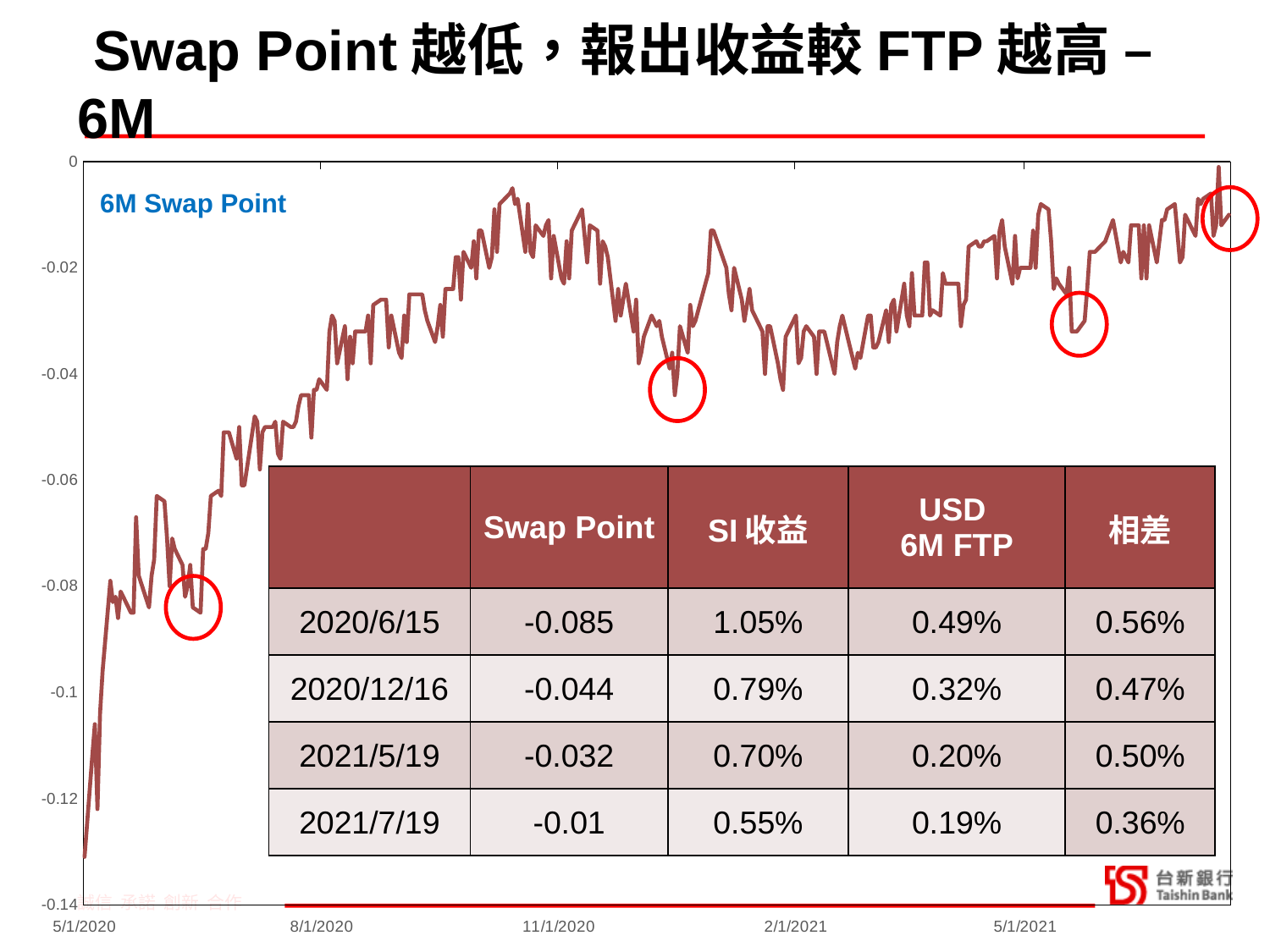

# Swap Point越低，報出收益較FTP越高 – 6M

### Chart

| Category | 6M Swap Point(R)  |
|---|---|
| 43952 | -0.131 |
| 43955 | -0.112 |
| 43956 | -0.106 |
| 43957 | -0.122 |
| 43958 | -0.104 |
| 43959 | -0.096 |
| 43962 | -0.079 |
| 43963 | -0.083 |
| 43964 | -0.082 |
| 43965 | -0.086 |
| 43966 | -0.081 |
| 43969 | -0.084 |
| 43970 | -0.085 |
| 43971 | -0.085 |
| 43972 | -0.067 |
| 43973 | -0.078 |
| 43977 | -0.084 |
| 43978 | -0.078 |
| 43979 | -0.075 |
| 43980 | -0.063 |
| 43983 | -0.064 |
| 43984 | -0.071 |
| 43985 | -0.08 |
| 43986 | -0.071 |
| 43987 | -0.073 |
| 43990 | -0.076 |
| 43991 | -0.082 |
| 43992 | -0.08 |
| 43993 | -0.076 |
| 43994 | -0.084 |
| 43997 | -0.085 |
| 43998 | -0.073 |
| 43999 | -0.073 |
| 44000 | -0.07 |
| 44001 | -0.063 |
| 44004 | -0.062 |
| 44005 | -0.063 |
| 44006 | -0.051 |
| 44007 | -0.051 |
| 44008 | -0.051 |
| 44011 | -0.056 |
| 44012 | -0.05 |
| 44013 | -0.061 |
| 44014 | -0.061 |
| 44018 | -0.048 |
| 44019 | -0.049 |
| 44020 | -0.058 |
| 44021 | -0.051 |
| 44022 | -0.05 |
| 44025 | -0.05 |
| 44026 | -0.049 |
| 44027 | -0.055 |
| 44028 | -0.056 |
| 44029 | -0.049 |
| 44032 | -0.05 |
| 44033 | -0.05 |
| 44034 | -0.049 |
| 44035 | -0.046 |
| 44036 | -0.044 |
| 44039 | -0.044 |
| 44040 | -0.052 |
| 44041 | -0.043 |
| 44042 | -0.043 |
| 44043 | -0.041 |
| 44046 | -0.043 |
| 44047 | -0.032 |
| 44048 | -0.029 |
| 44049 | -0.03 |
| 44050 | -0.038 |
| 44053 | -0.031 |
| 44054 | -0.041 |
| 44055 | -0.033 |
| 44056 | -0.038 |
| 44057 | -0.032 |
| 44060 | -0.032 |
| 44061 | -0.032 |
| 44062 | -0.029 |
| 44063 | -0.038 |
| 44064 | -0.027 |
| 44067 | -0.026 |
| 44068 | -0.026 |
| 44069 | -0.026 |
| 44070 | -0.035 |
| 44071 | -0.029 |
| 44074 | -0.036 |
| 44075 | -0.037 |
| 44076 | -0.029 |
| 44077 | -0.034 |
| 44078 | -0.025 |
| 44082 | -0.025 |
| 44083 | -0.025 |
| 44084 | -0.028 |
| 44085 | -0.03 |
| 44088 | -0.034 |
| 44089 | -0.031 |
| 44090 | -0.027 |
| 44091 | -0.033 |
| 44092 | -0.024 |
| 44095 | -0.024 |
| 44096 | -0.018 |
| 44097 | -0.018 |
| 44098 | -0.026 |
| 44099 | -0.017 |
| 44102 | -0.02 |
| 44103 | -0.015 |
| 44104 | -0.022 |
| 44105 | -0.013 |
| 44106 | -0.013 |
| 44109 | -0.02 |
| 44110 | -0.018 |
| 44111 | -0.009 |
| 44112 | -0.017 |
| 44113 | -0.008 |
| 44117 | -0.006 |
| 44118 | -0.005 |
| 44119 | -0.008 |
| 44120 | -0.007 |
| 44123 | -0.017 |
| 44124 | -0.008 |
| 44125 | -0.017 |
| 44126 | -0.018 |
| 44127 | -0.012 |
| 44130 | -0.014 |
| 44131 | -0.012 |
| 44132 | -0.011 |
| 44133 | -0.022 |
| 44134 | -0.014 |
| 44137 | -0.022 |
| 44138 | -0.023 |
| 44139 | -0.015 |
| 44140 | -0.022 |
| 44141 | -0.013 |
| 44144 | -0.01 |
| 44145 | -0.009 |
| 44147 | -0.019 |
| 44148 | -0.012 |
| 44151 | -0.013 |
| 44152 | -0.023 |
| 44153 | -0.015 |
| 44154 | -0.016 |
| 44155 | -0.018 |
| 44158 | -0.03 |
| 44159 | -0.024 |
| 44160 | -0.029 |
| 44162 | -0.023 |
| 44165 | -0.032 |
| 44166 | -0.026 |
| 44167 | -0.038 |
| 44168 | -0.036 |
| 44169 | -0.033 |
| 44172 | -0.029 |
| 44173 | -0.03 |
| 44174 | -0.031 |
| 44175 | -0.03 |
| 44176 | -0.033 |
| 44179 | -0.039 |
| 44180 | -0.036 |
| 44181 | -0.044 |
| 44182 | -0.04 |
| 44183 | -0.031 |
| 44186 | -0.036 |
| 44187 | -0.027 |
| 44188 | -0.031 |
| 44189 | -0.03 |
| 44194 | -0.021 |
| 44195 | -0.013 |
| 44196 | -0.013 |
| 44201 | -0.02 |
| 44202 | -0.025 |
| 44203 | -0.028 |
| 44204 | -0.02 |
| 44207 | -0.026 |
| 44208 | -0.03 |
| 44209 | -0.027 |
| 44210 | -0.024 |
| 44211 | -0.028 |
| 44215 | -0.032 |
| 44216 | -0.04 |
| 44217 | -0.031 |
| 44218 | -0.031 |
| 44221 | -0.038 |
| 44222 | -0.041 |
| 44223 | -0.043 |
| 44224 | -0.033 |
| 44225 | -0.032 |
| 44228 | -0.029 |
| 44229 | -0.038 |
| 44230 | -0.037 |
| 44231 | -0.032 |
| 44232 | -0.031 |
| 44235 | -0.033 |
| 44236 | -0.04 |
| 44237 | -0.032 |
| 44238 | -0.032 |
| 44239 | -0.032 |
| 44243 | -0.04 |
| 44244 | -0.034 |
| 44245 | -0.031 |
| 44246 | -0.029 |
| 44249 | -0.035 |
| 44250 | -0.037 |
| 44251 | -0.039 |
| 44252 | -0.036 |
| 44253 | -0.037 |
| 44256 | -0.029 |
| 44257 | -0.029 |
| 44258 | -0.035 |
| 44259 | -0.035 |
| 44260 | -0.034 |
| 44263 | -0.028 |
| 44264 | -0.034 |
| 44265 | -0.027 |
| 44266 | -0.026 |
| 44267 | -0.032 |
| 44270 | -0.023 |
| 44271 | -0.029 |
| 44272 | -0.031 |
| 44273 | -0.021 |
| 44274 | -0.029 |
| 44277 | -0.029 |
| 44278 | -0.019 |
| 44279 | -0.019 |
| 44280 | -0.029 |
| 44281 | -0.028 |
| 44284 | -0.029 |
| 44285 | -0.021 |
| 44286 | -0.023 |
| 44287 | -0.023 |
| 44291 | -0.023 |
| 44292 | -0.031 |
| 44293 | -0.027 |
| 44294 | -0.026 |
| 44295 | -0.016 |
| 44298 | -0.015 |
| 44299 | -0.016 |
| 44300 | -0.016 |
| 44301 | -0.015 |
| 44302 | -0.015 |
| 44305 | -0.014 |
| 44306 | -0.022 |
| 44307 | -0.013 |
| 44308 | -0.011 |
| 44309 | -0.016 |
| 44312 | -0.023 |
| 44313 | -0.014 |
| 44314 | -0.022 |
| 44315 | -0.02 |
| 44316 | -0.02 |
| 44319 | -0.02 |
| 44320 | -0.013 |
| 44321 | -0.02 |
| 44322 | -0.01 |
| 44323 | -0.008 |
| 44326 | -0.009 |
| 44327 | -0.015 |
| 44328 | -0.024 |
| 44329 | -0.022 |
| 44330 | -0.023 |
| 44333 | -0.025 |
| 44334 | -0.02 |
| 44335 | -0.032 |
| 44337 | -0.032 |
| 44340 | -0.03 |
| 44341 | -0.024 |
| 44342 | -0.017 |
| 44343 | -0.017 |
| 44344 | -0.017 |
| 44348 | -0.015 |
| 44351 | -0.011 |
| 44354 | -0.019 |
| 44355 | -0.017 |
| 44357 | -0.019 |
| 44358 | -0.012 |
| 44361 | -0.012 |
| 44362 | -0.022 |
| 44363 | -0.012 |
| 44364 | -0.022 |
| 44365 | -0.012 |
| 44368 | -0.019 |
| 44370 | -0.011 |
| 44371 | -0.011 |
| 44372 | -0.009 |
| 44375 | -0.008 |
| 44377 | -0.019 |
| 44378 | -0.018 |
| 44379 | -0.01 |
| 44383 | -0.014 |
| 44384 | -0.007 |
| 44385 | -0.008 |
| 44386 | -0.007 |
| 44389 | -0.006 |
| 44390 | -0.014 |
| 44391 | -0.012 |
| 44392 | -0.001 |
| 44393 | -0.012 |
| 44396 | -0.01 |
6M Swap Point

|  | Swap Point | SI收益 | USD 6M FTP | 相差 |
| --- | --- | --- | --- | --- |
| 2020/6/15 | -0.085 | 1.05% | 0.49% | 0.56% |
| 2020/12/16 | -0.044 | 0.79% | 0.32% | 0.47% |
| 2021/5/19 | -0.032 | 0.70% | 0.20% | 0.50% |
| 2021/7/19 | -0.01 | 0.55% | 0.19% | 0.36% |

37